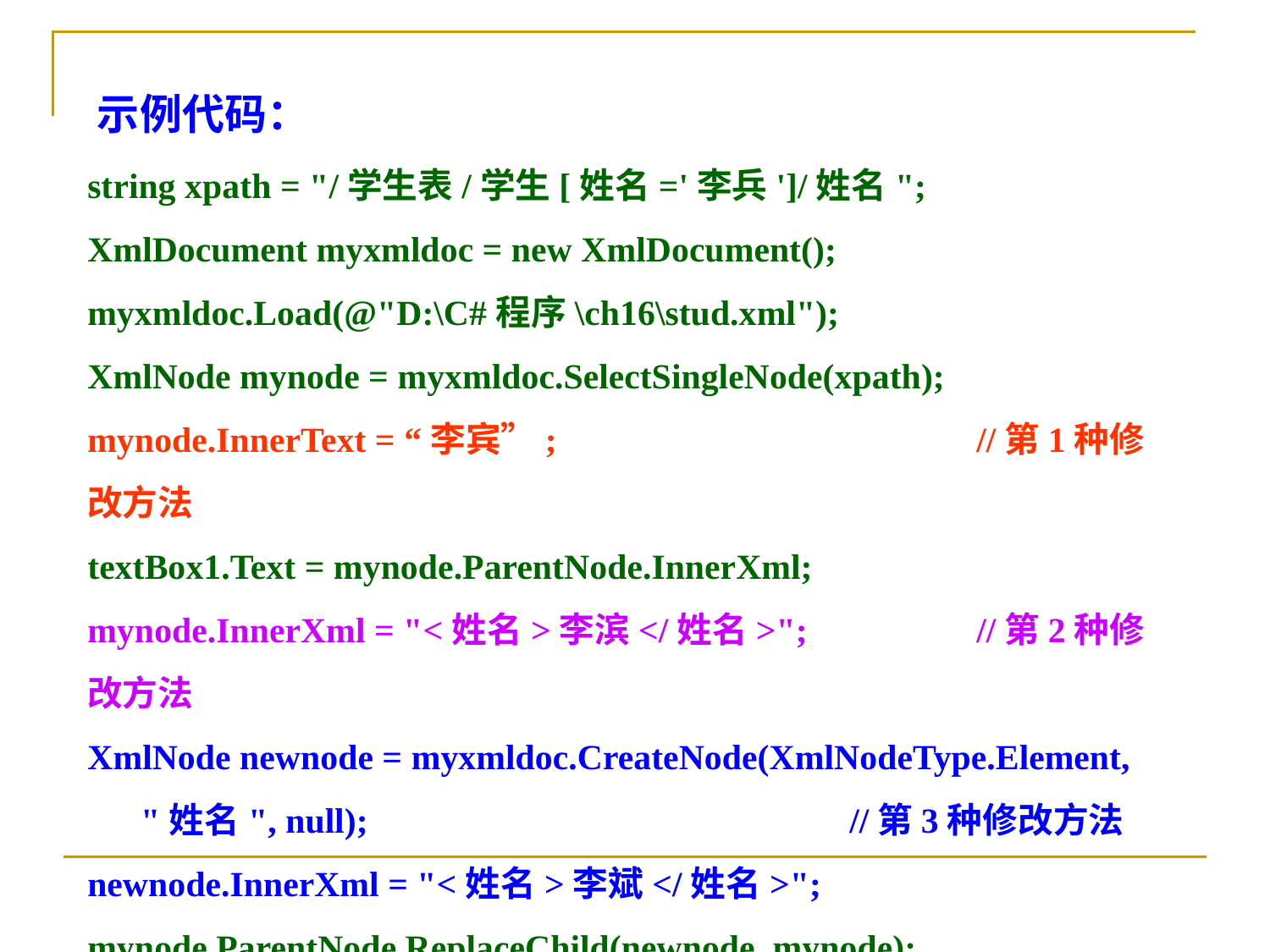

示例代码：
string xpath = "/学生表/学生[姓名='李兵']/姓名";
XmlDocument myxmldoc = new XmlDocument();
myxmldoc.Load(@"D:\C#程序\ch16\stud.xml");
XmlNode mynode = myxmldoc.SelectSingleNode(xpath);
mynode.InnerText = “李宾”;　　　       		//第1种修改方法
textBox1.Text = mynode.ParentNode.InnerXml;
mynode.InnerXml = "<姓名>李滨</姓名>";　	//第2种修改方法
XmlNode newnode = myxmldoc.CreateNode(XmlNodeType.Element,
      "姓名", null);				//第3种修改方法
newnode.InnerXml = "<姓名>李斌</姓名>";
mynode.ParentNode.ReplaceChild(newnode, mynode);